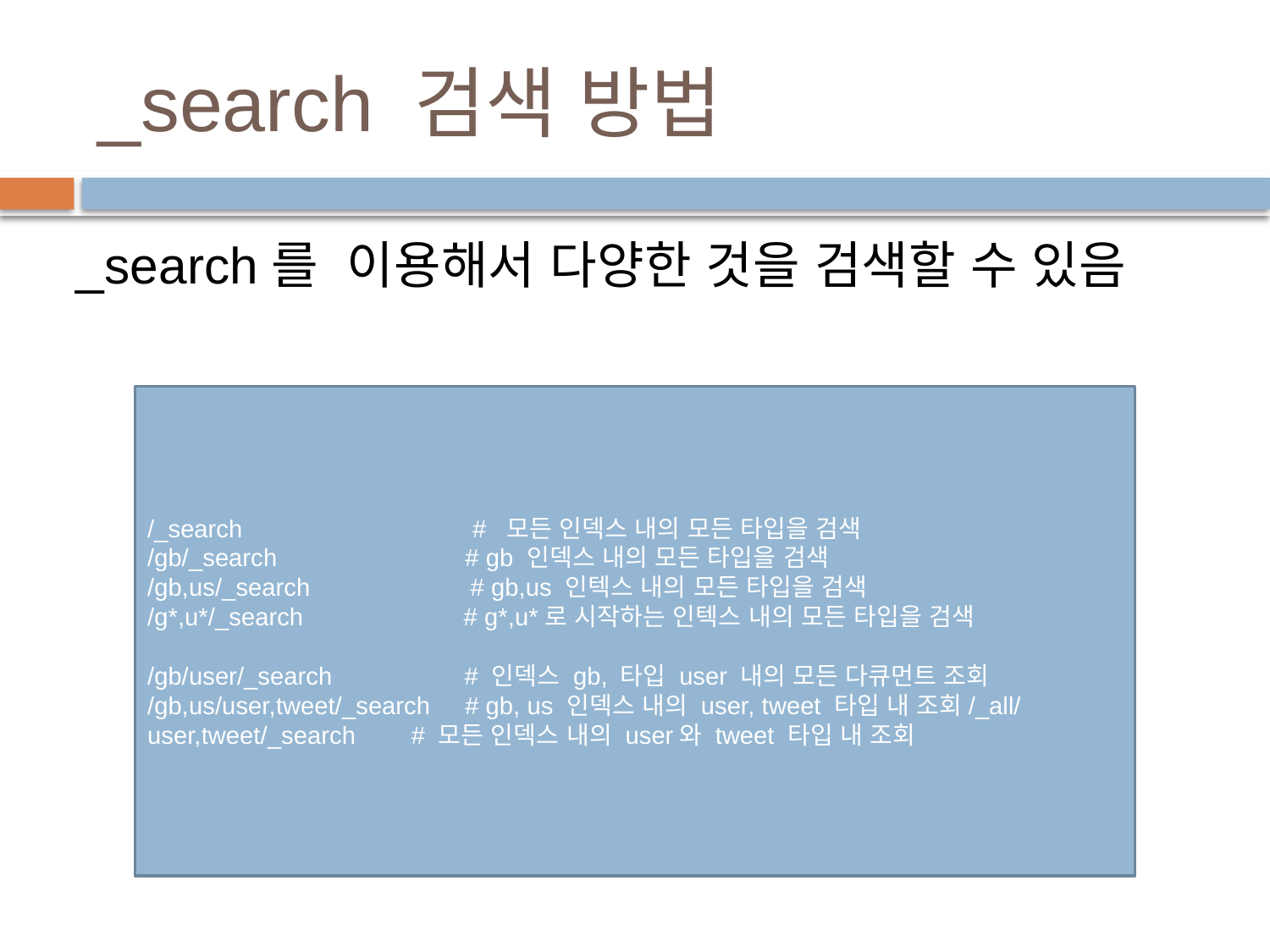

# _search 검색 방법
_search를  이용해서 다양한 것을 검색할 수 있음
/_search                                 #  모든 인덱스 내의 모든 타입을 검색
/gb/_search                           # gb 인덱스 내의 모든 타입을 검색
/gb,us/_search                       # gb,us 인텍스 내의 모든 타입을 검색
/g*,u*/_search                       # g*,u*로 시작하는 인텍스 내의 모든 타입을 검색

/gb/user/_search                   # 인덱스 gb, 타입 user 내의 모든 다큐먼트 조회
/gb,us/user,tweet/_search     # gb, us 인덱스 내의 user, tweet 타입 내 조회/_all/user,tweet/_search        # 모든 인덱스 내의 user와 tweet 타입 내 조회